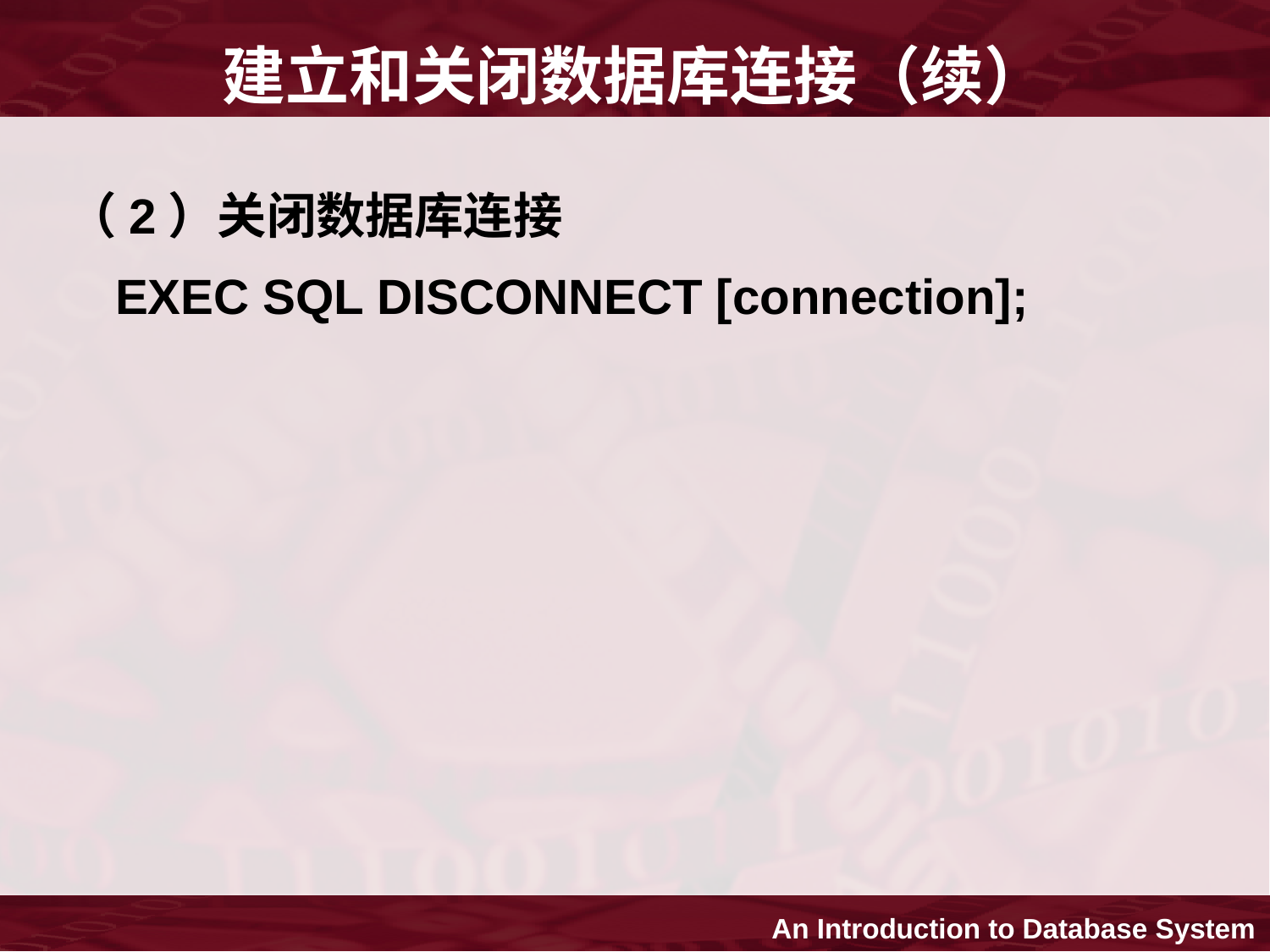

# 建立和关闭数据库连接（续）
（2）关闭数据库连接
	EXEC SQL DISCONNECT [connection];